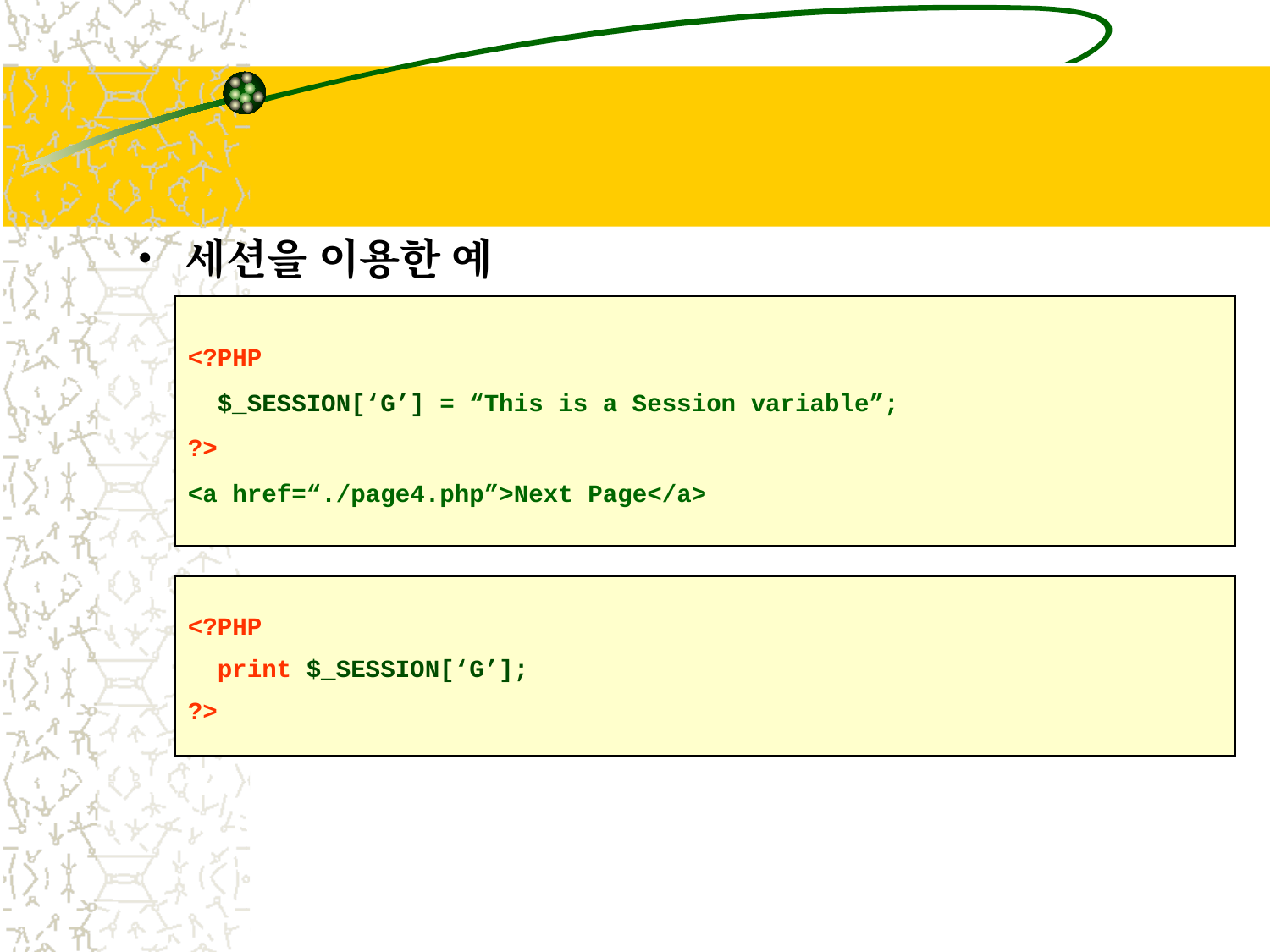

#
세션을 이용한 예
<?PHP
  $_SESSION[‘G’] = “This is a Session variable”;
?>
<a href=“./page4.php”>Next Page</a>
<?PHP
  print $_SESSION[‘G’];
?>